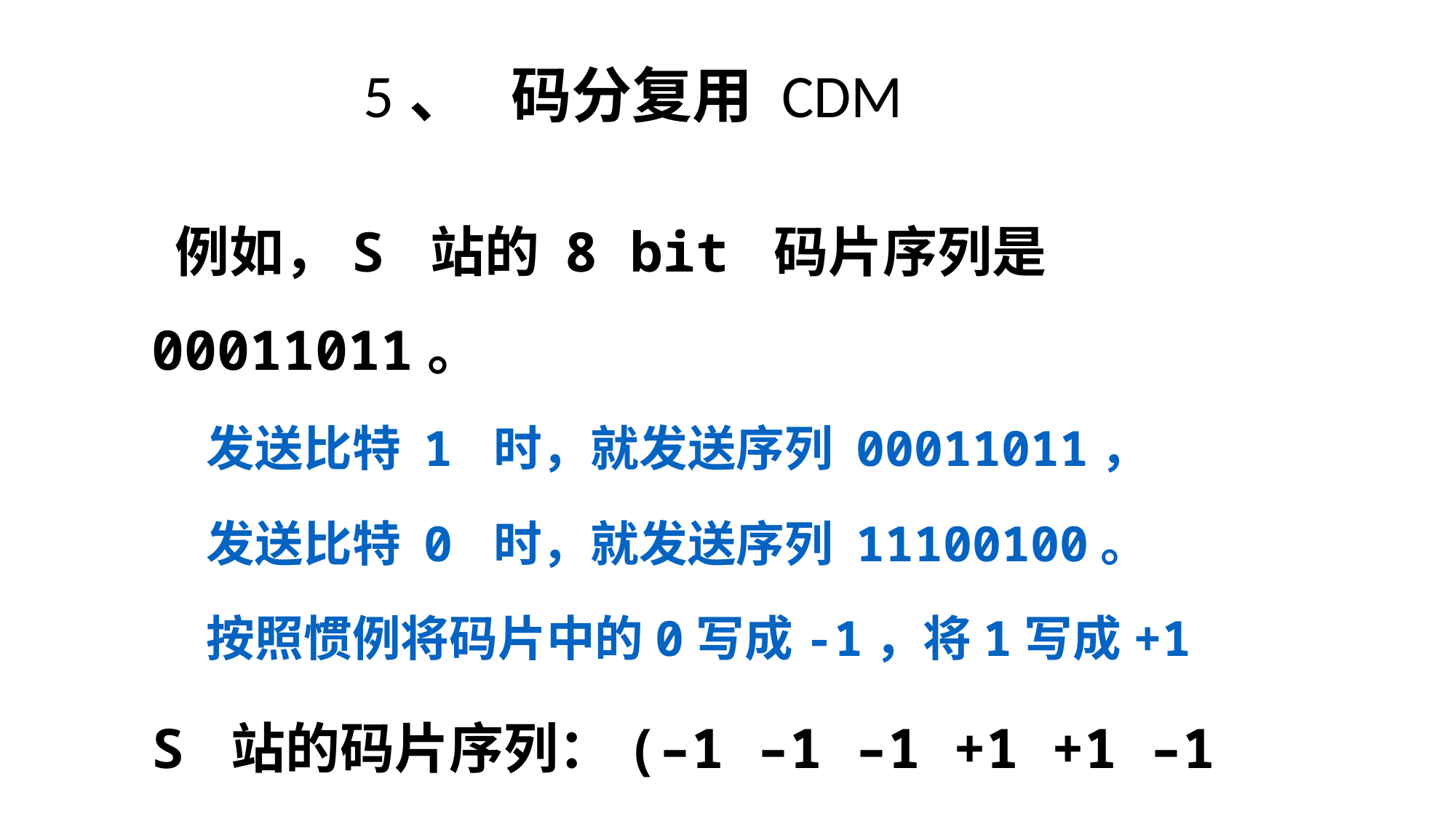

5、   码分复用 CDM
 例如，S 站的 8 bit 码片序列是 00011011。
发送比特 1 时，就发送序列 00011011，
发送比特 0 时，就发送序列 11100100。
按照惯例将码片中的0写成-1，将1写成+1
S 站的码片序列：(–1 –1 –1 +1 +1 –1 +1 +1)